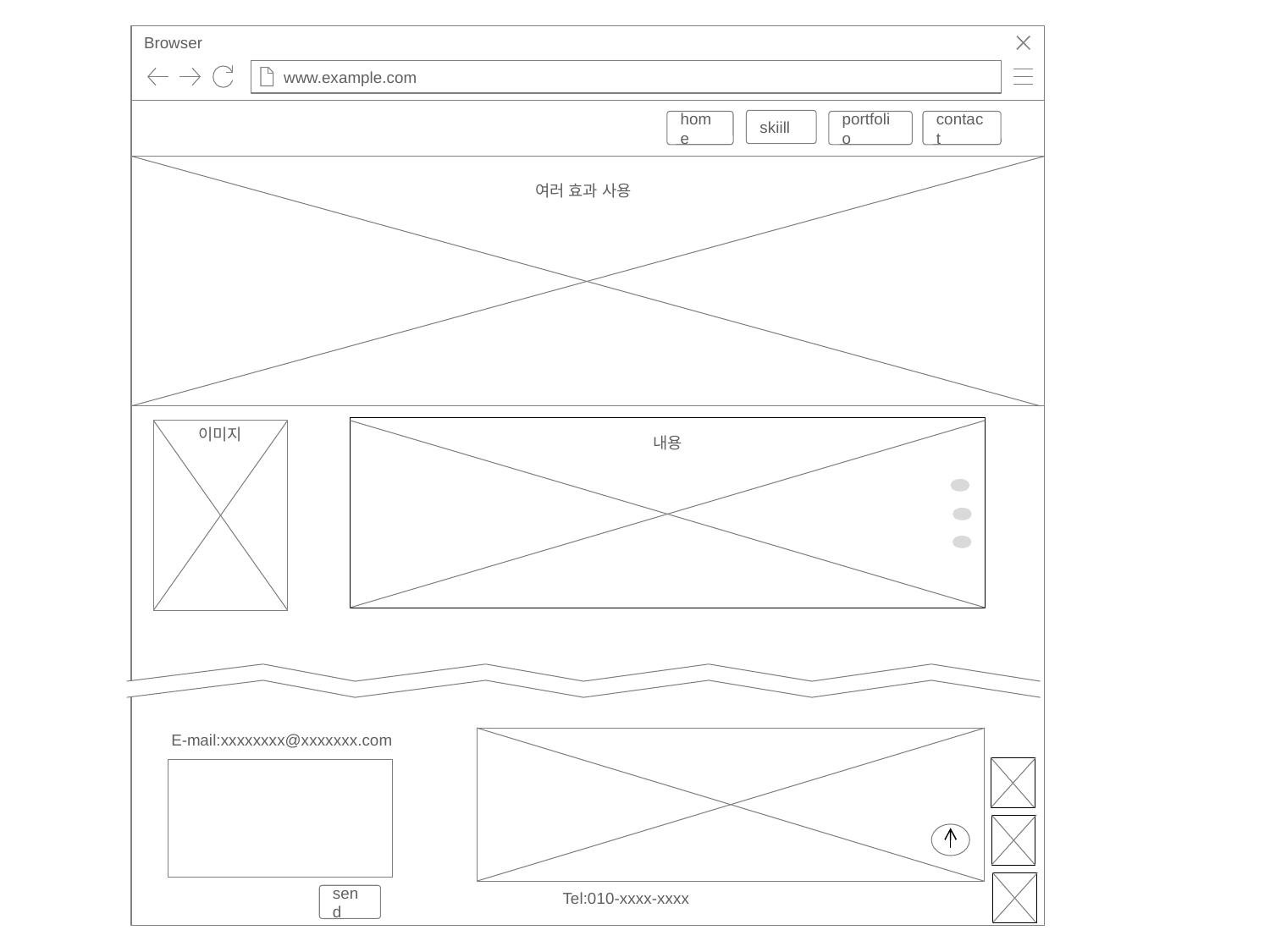

Browser

www.example.com

skiill
home
portfolio
contact
여러 효과 사용

이미지
내용

E-mail:xxxxxxxx@xxxxxxx.com

Tel:010-xxxx-xxxx
send